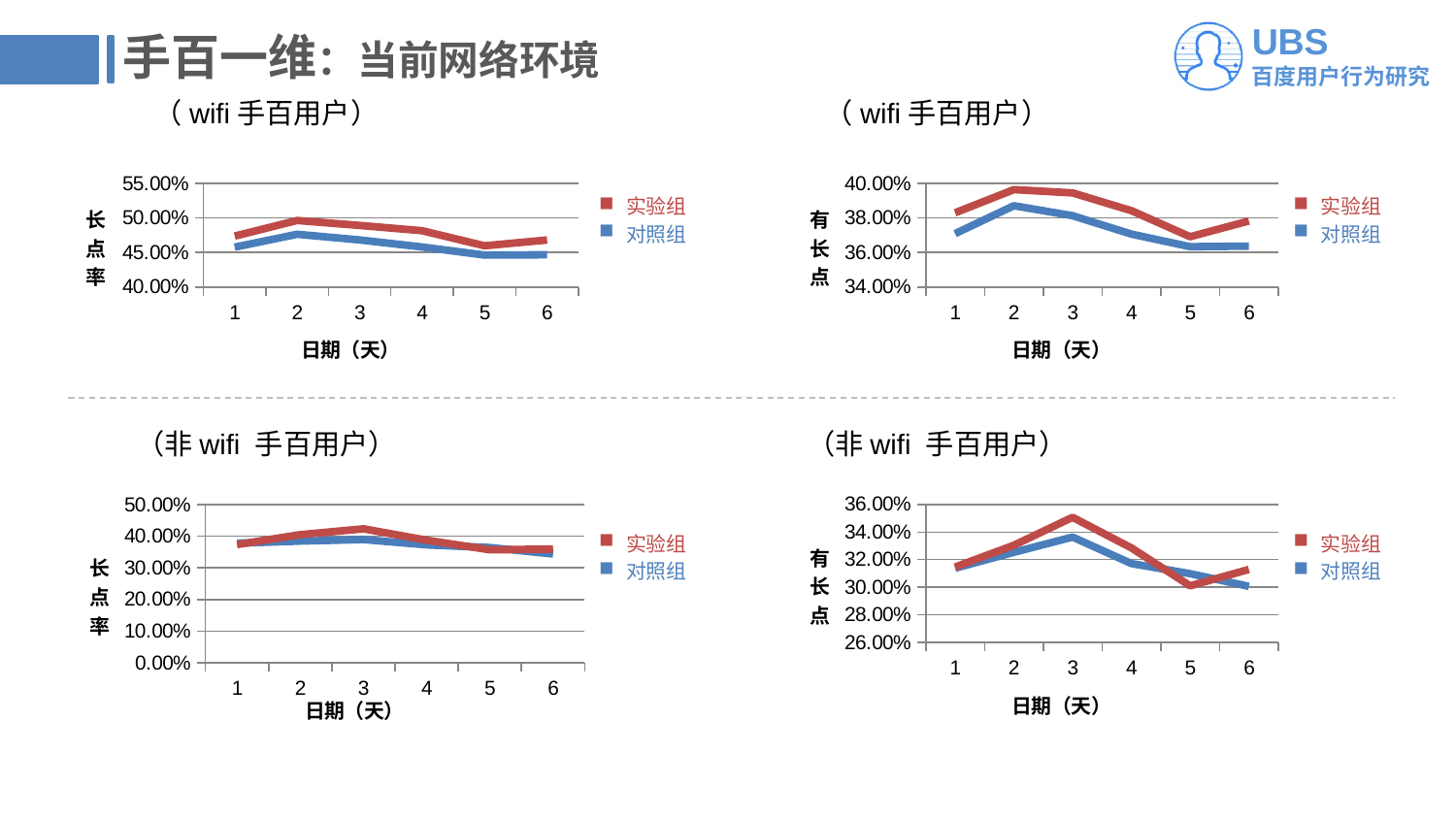

# 手百一维：当前网络环境

（wifi手百用户）
（wifi手百用户）

### Chart

| Category |  |  |
|---|---|---|

### Chart

| Category |  |  |
|---|---|---|
实验组
对照组
实验组
对照组
（非wifi 手百用户）
（非wifi 手百用户）

### Chart

| Category |  |  |
|---|---|---|

### Chart

| Category |  |  |
|---|---|---|
实验组
对照组
实验组
对照组